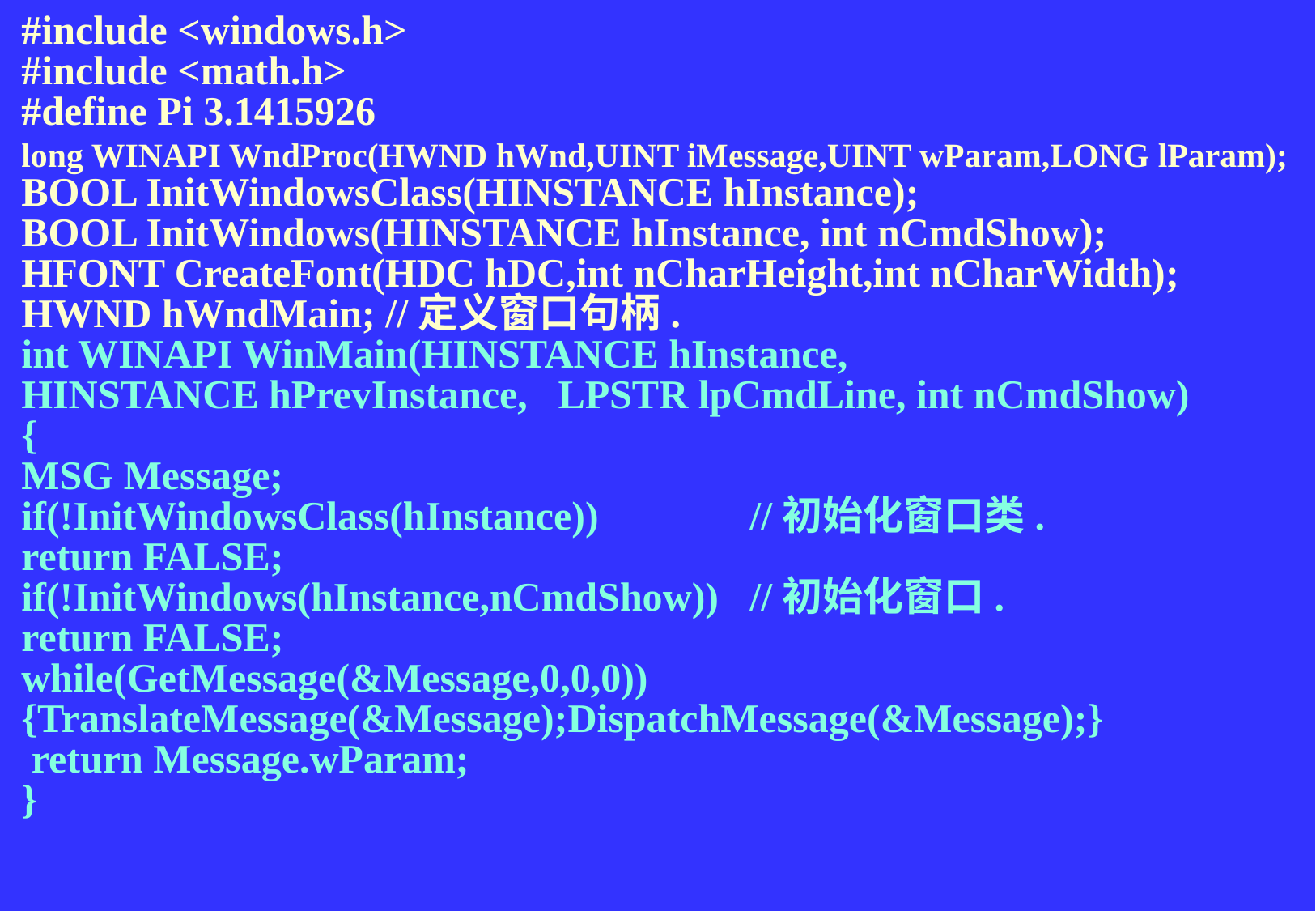

#include <windows.h>
#include <math.h>
#define Pi 3.1415926
long WINAPI WndProc(HWND hWnd,UINT iMessage,UINT wParam,LONG lParam);
BOOL InitWindowsClass(HINSTANCE hInstance);
BOOL InitWindows(HINSTANCE hInstance, int nCmdShow);
HFONT CreateFont(HDC hDC,int nCharHeight,int nCharWidth);
HWND hWndMain;	//定义窗口句柄.
int WINAPI WinMain(HINSTANCE hInstance,
HINSTANCE hPrevInstance,   LPSTR lpCmdLine, int nCmdShow)
{
MSG Message;
if(!InitWindowsClass(hInstance))		//初始化窗口类.
return FALSE;
if(!InitWindows(hInstance,nCmdShow))	//初始化窗口.
return FALSE;
while(GetMessage(&Message,0,0,0))
{TranslateMessage(&Message);DispatchMessage(&Message);}
 return Message.wParam;
}
42